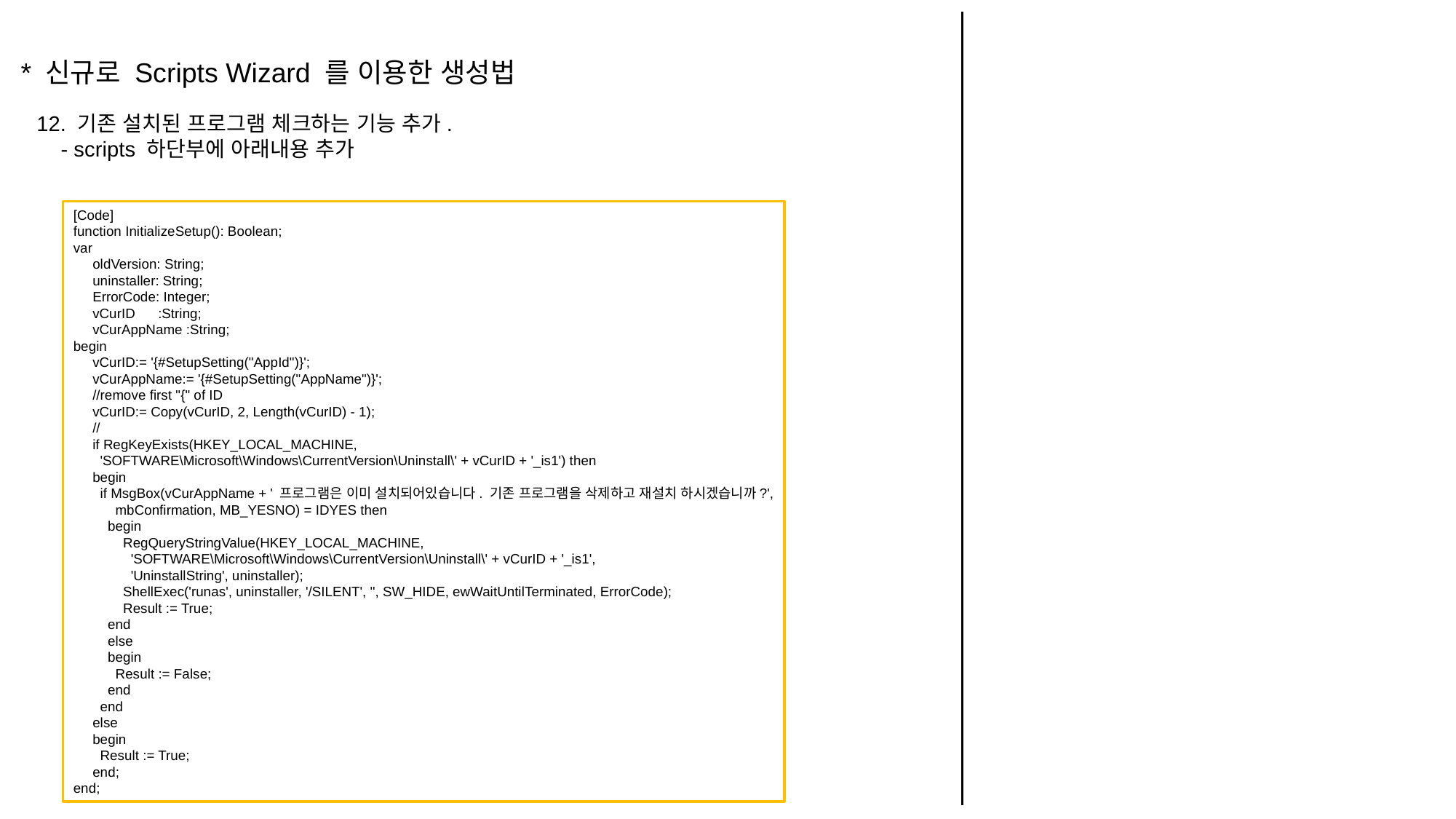

* 신규로 Scripts Wizard 를 이용한 생성법
12. 기존 설치된 프로그램 체크하는 기능 추가.
    - scripts 하단부에 아래내용 추가
[Code]
function InitializeSetup(): Boolean;
var
     oldVersion: String;
     uninstaller: String;
     ErrorCode: Integer;
     vCurID      :String;
     vCurAppName :String;
begin
     vCurID:= '{#SetupSetting("AppId")}';
     vCurAppName:= '{#SetupSetting("AppName")}';
     //remove first "{" of ID
     vCurID:= Copy(vCurID, 2, Length(vCurID) - 1);
     //
     if RegKeyExists(HKEY_LOCAL_MACHINE,
       'SOFTWARE\Microsoft\Windows\CurrentVersion\Uninstall\' + vCurID + '_is1') then
     begin
       if MsgBox(vCurAppName + ' 프로그램은 이미 설치되어있습니다. 기존 프로그램을 삭제하고 재설치 하시겠습니까?',
           mbConfirmation, MB_YESNO) = IDYES then
         begin
             RegQueryStringValue(HKEY_LOCAL_MACHINE,
               'SOFTWARE\Microsoft\Windows\CurrentVersion\Uninstall\' + vCurID + '_is1',
               'UninstallString', uninstaller);
             ShellExec('runas', uninstaller, '/SILENT', '', SW_HIDE, ewWaitUntilTerminated, ErrorCode);
             Result := True;
         end
         else
         begin
           Result := False;
         end
       end
     else
     begin
       Result := True;
     end;
end;